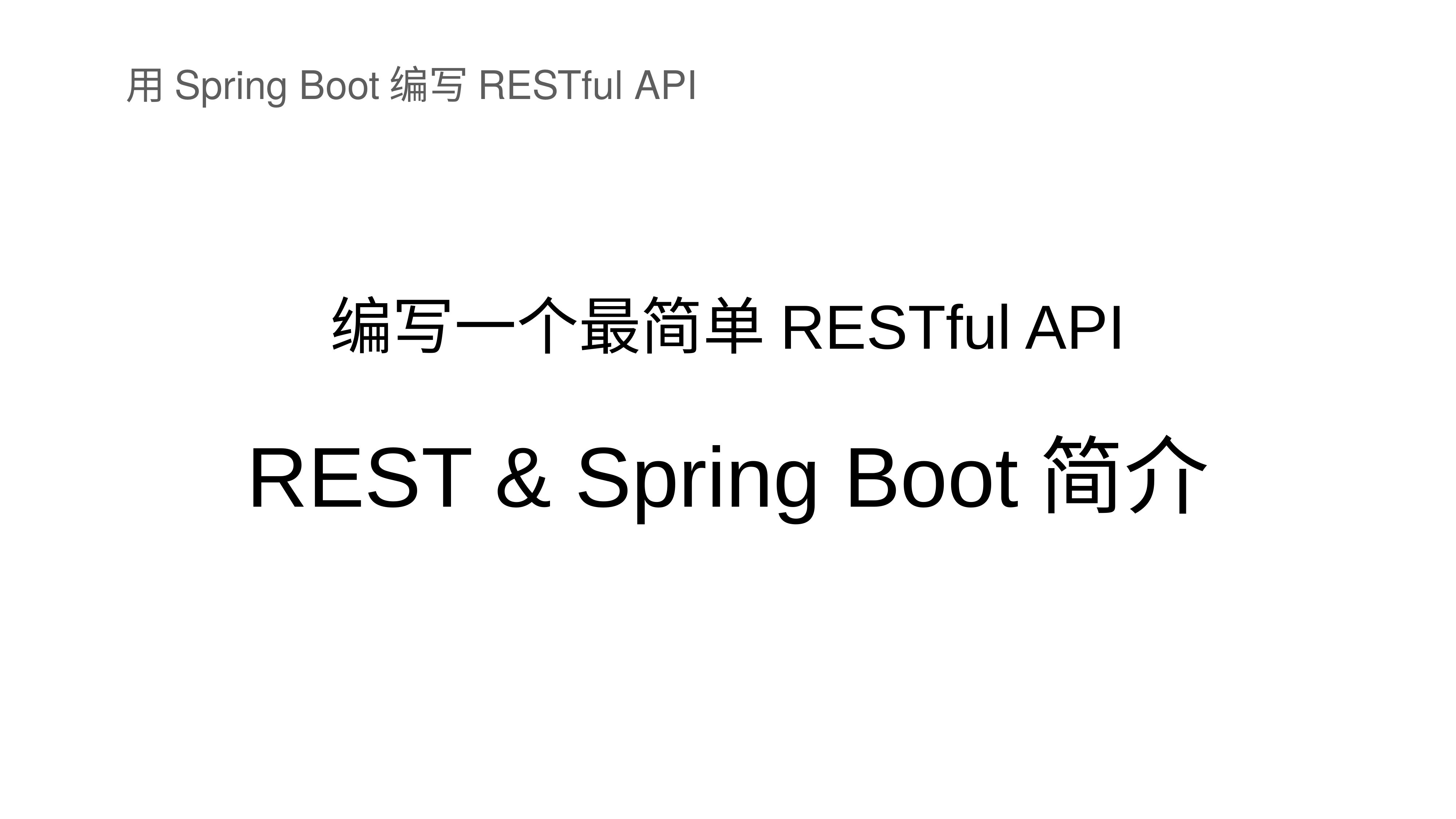

用Spring Boot编写RESTful API
编写一个最简单RESTful API
# REST & Spring Boot简介